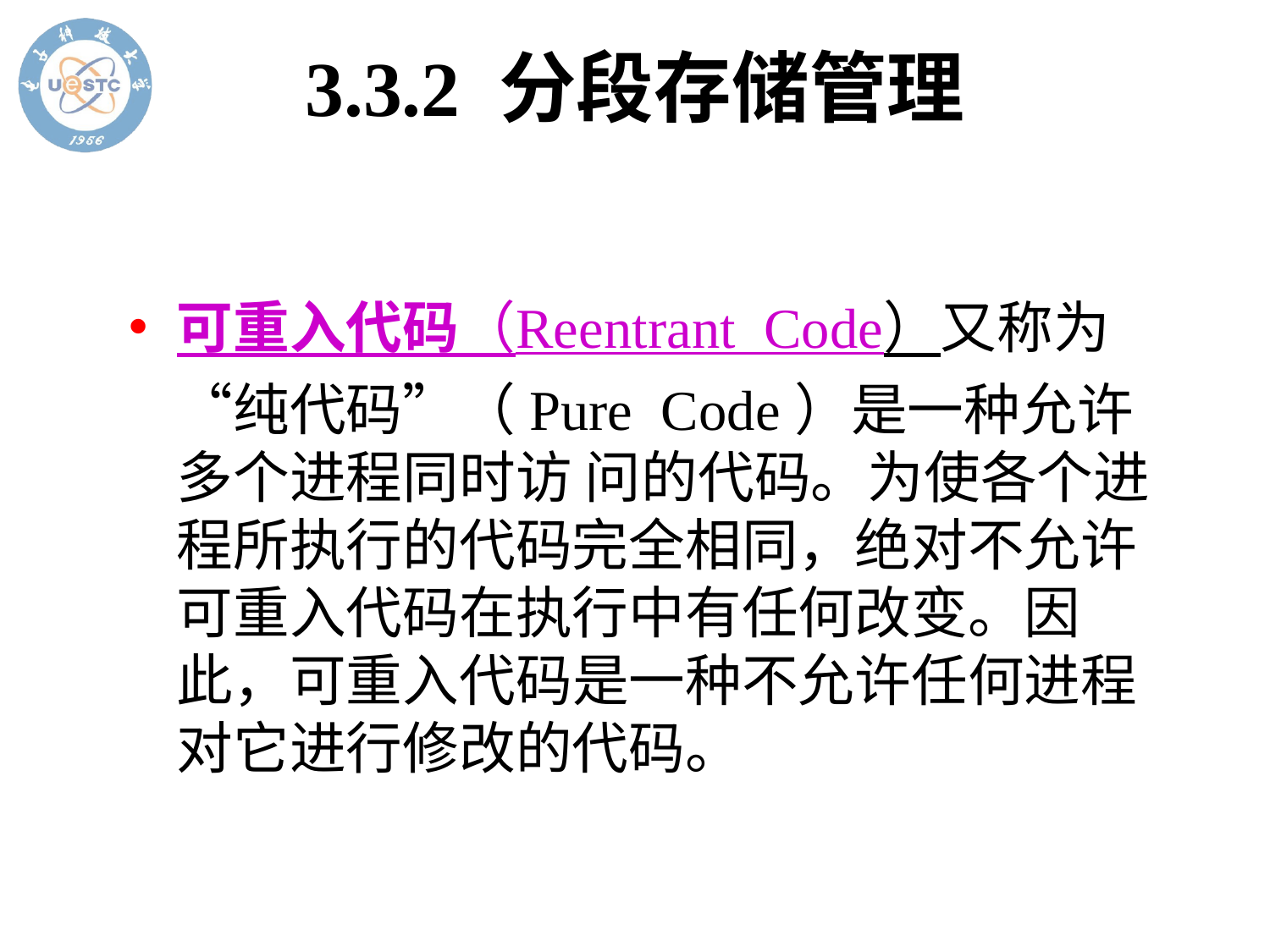

3.3.2 分段存储管理
# 可重入代码（Reentrant  Code）又称为“纯代码”（Pure  Code）是一种允许多个进程同时访 问的代码。为使各个进程所执行的代码完全相同，绝对不允许可重入代码在执行中有任何改变。因此，可重入代码是一种不允许任何进程对它进行修改的代码。